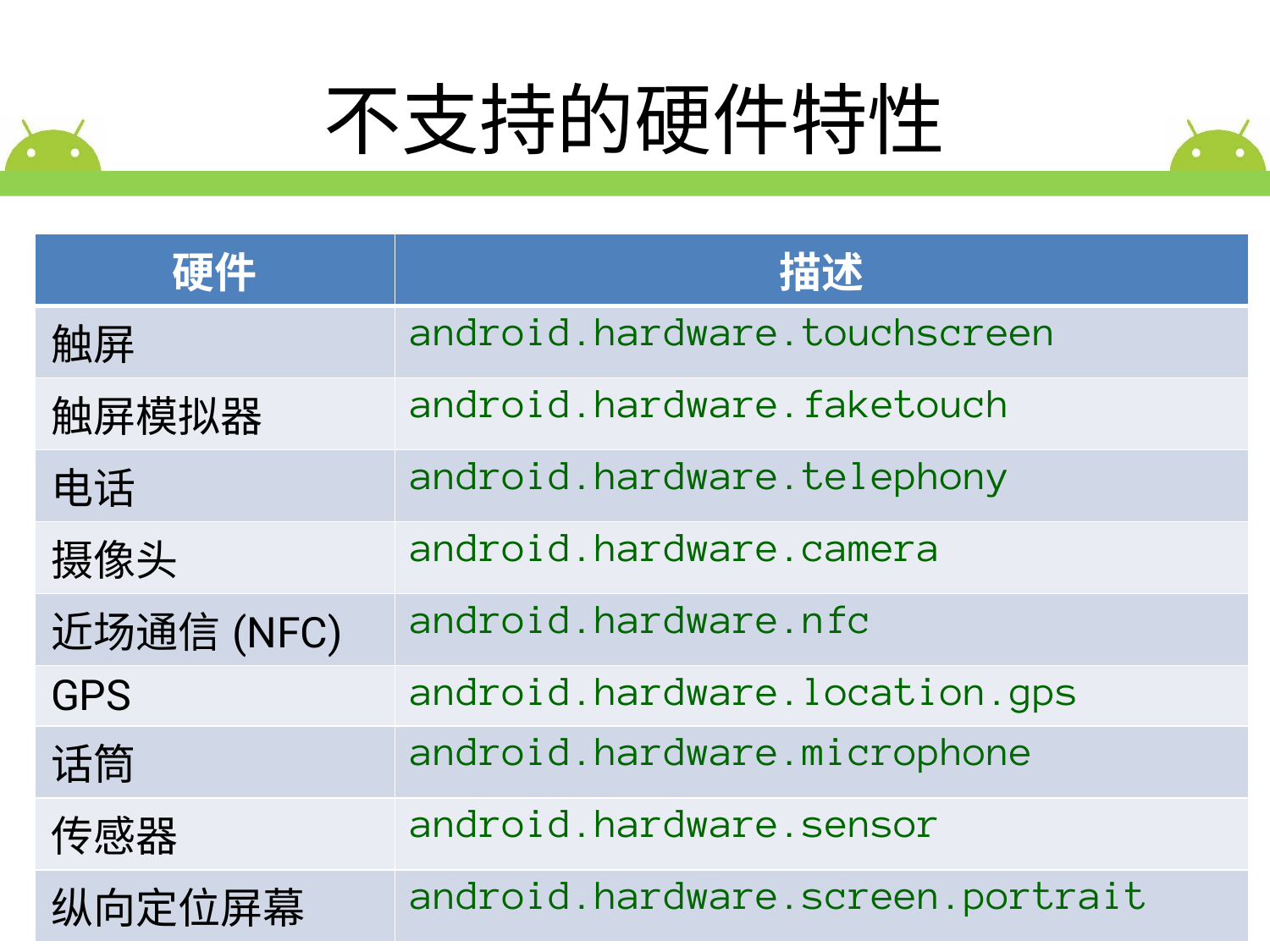

# 不支持的硬件特性
| 硬件 | 描述 |
| --- | --- |
| 触屏 | android.hardware.touchscreen |
| 触屏模拟器 | android.hardware.faketouch |
| 电话 | android.hardware.telephony |
| 摄像头 | android.hardware.camera |
| 近场通信(NFC) | android.hardware.nfc |
| GPS | android.hardware.location.gps |
| 话筒 | android.hardware.microphone |
| 传感器 | android.hardware.sensor |
| 纵向定位屏幕 | android.hardware.screen.portrait |